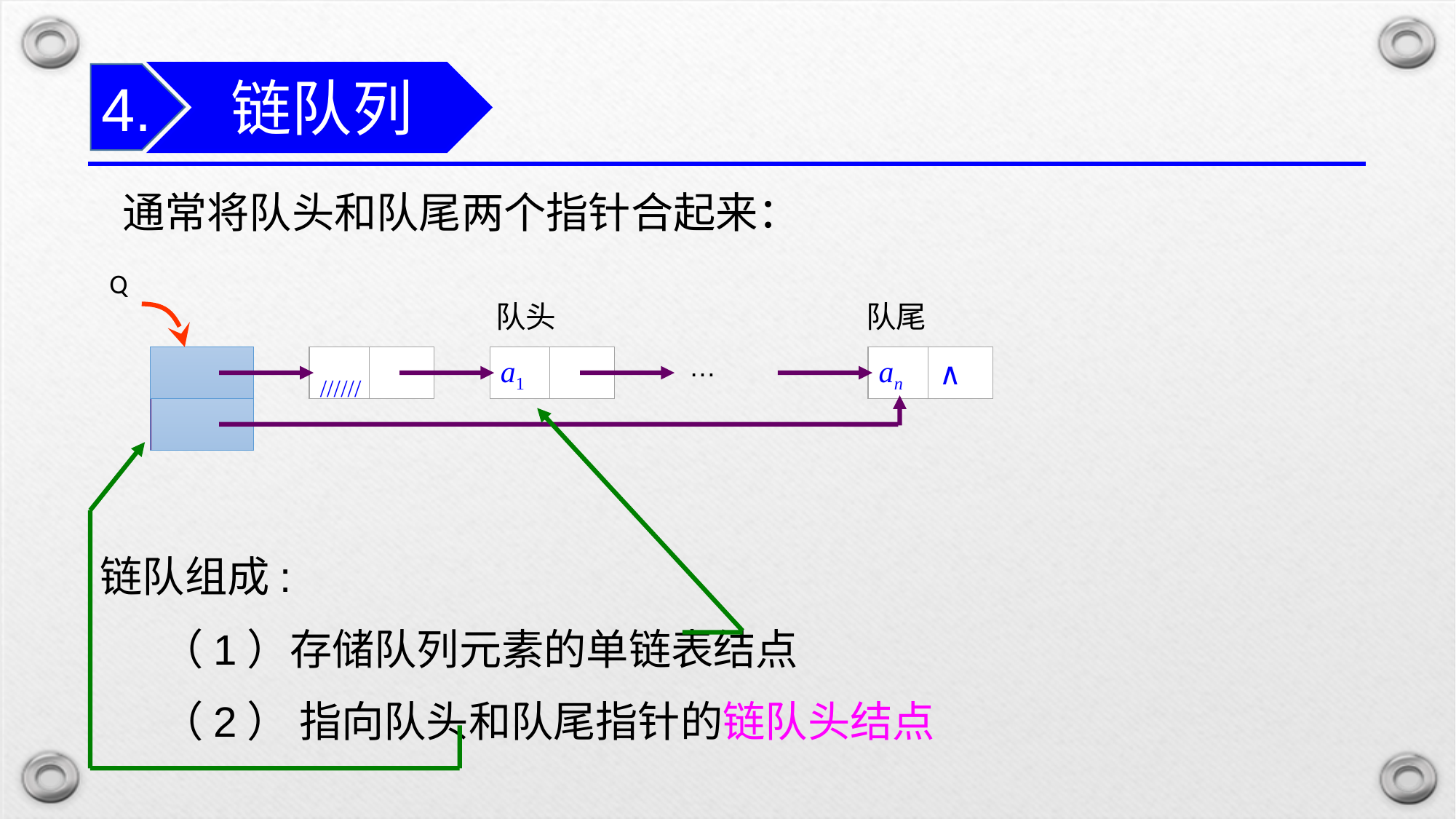

链队列

4.
通常将队头和队尾两个指针合起来：
Q
队头
队尾

…

//////

a1

an
∧

   链队组成:
        （1）存储队列元素的单链表结点
        （2） 指向队头和队尾指针的链队头结点